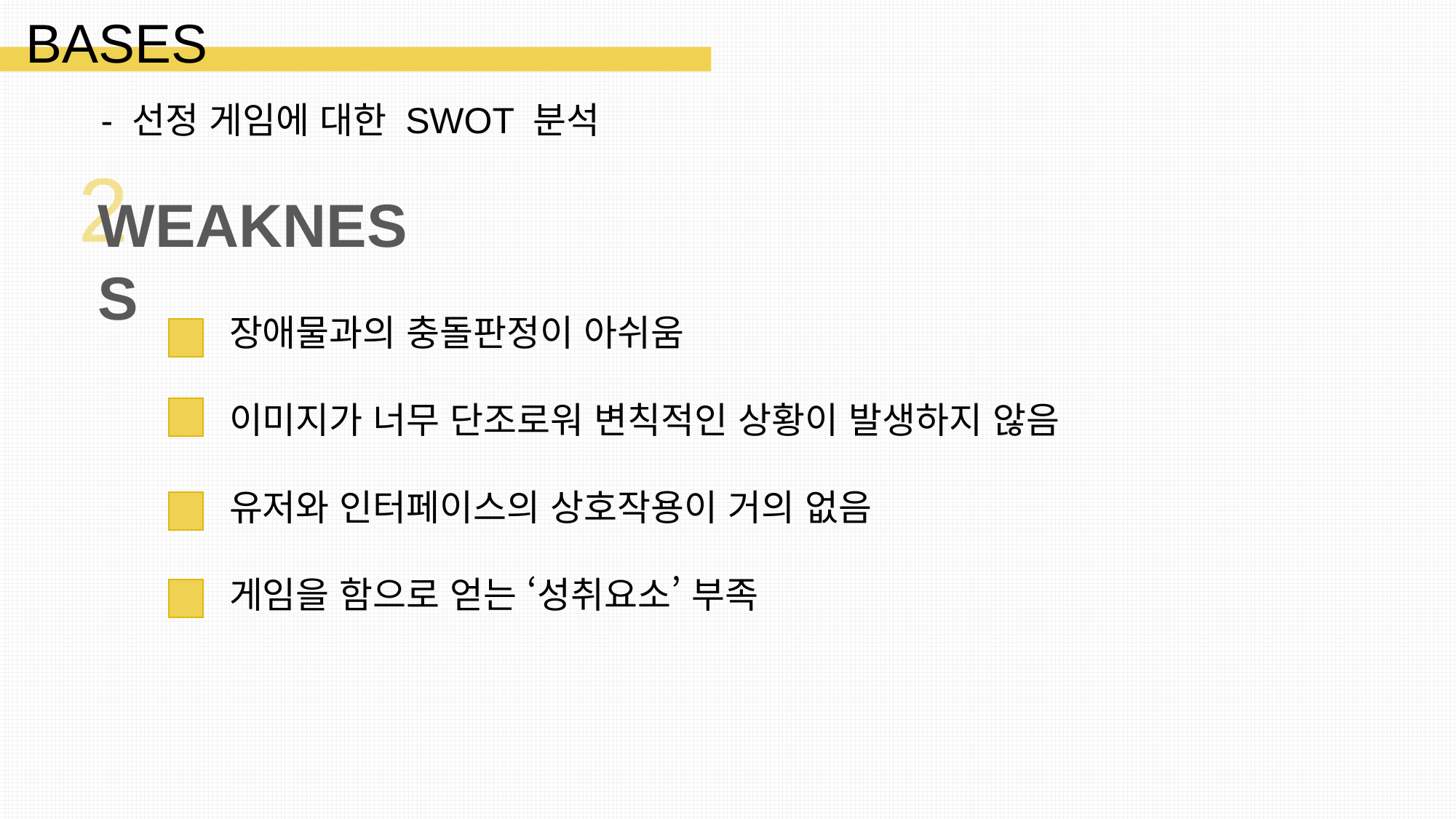

BASES

- 선정 게임에 대한 SWOT 분석
2
WEAKNESS
장애물과의 충돌판정이 아쉬움

이미지가 너무 단조로워 변칙적인 상황이 발생하지 않음

유저와 인터페이스의 상호작용이 거의 없음

게임을 함으로 얻는 ‘성취요소’ 부족